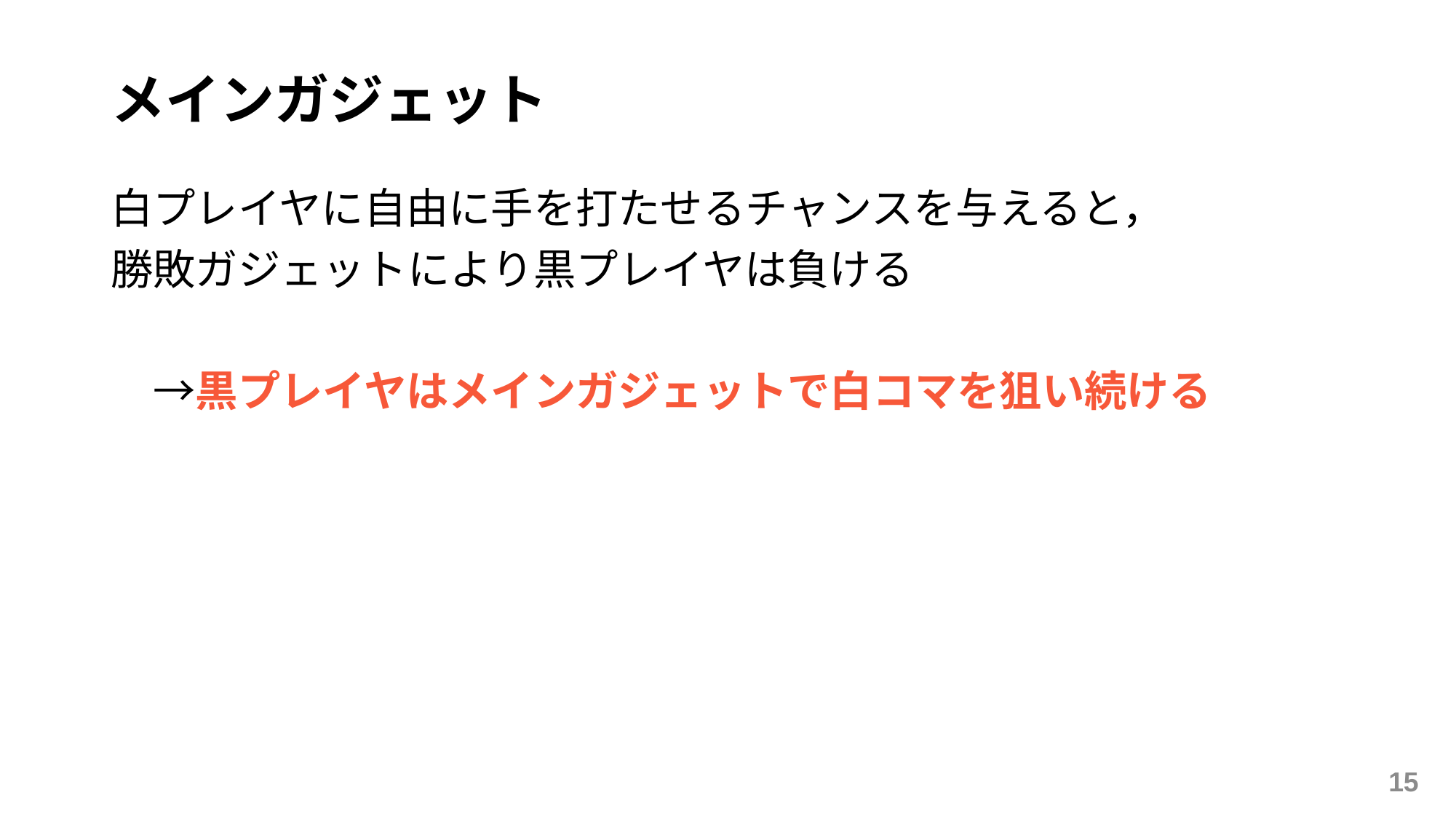

# メインガジェット
白プレイヤに自由に手を打たせるチャンスを与えると，
勝敗ガジェットにより黒プレイヤは負ける

　→黒プレイヤはメインガジェットで白コマを狙い続ける

15